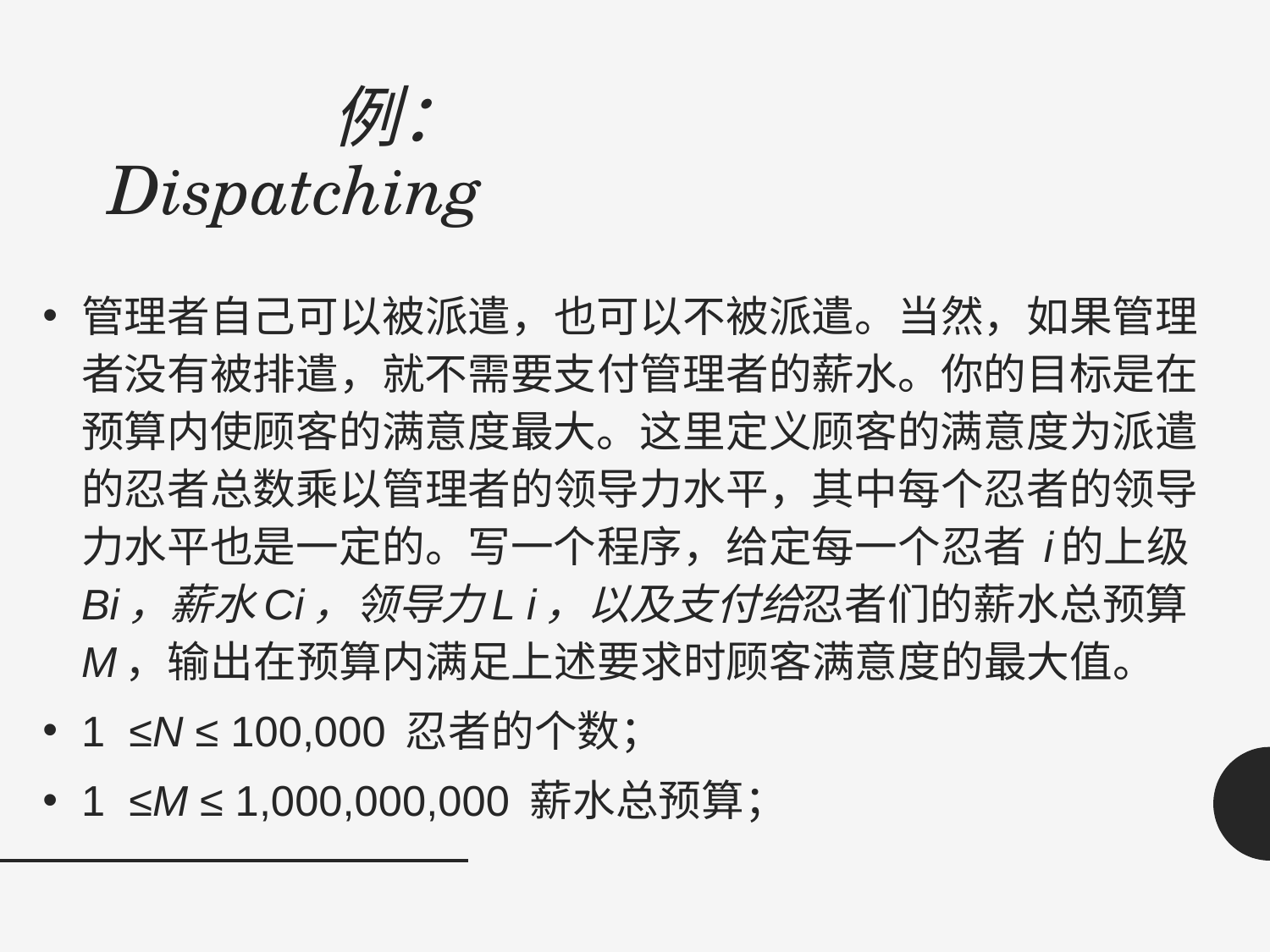

# 例：Dispatching
管理者自己可以被派遣，也可以不被派遣。当然，如果管理者没有被排遣，就不需要支付管理者的薪水。你的目标是在预算内使顾客的满意度最大。这里定义顾客的满意度为派遣的忍者总数乘以管理者的领导力水平，其中每个忍者的领导力水平也是一定的。写一个程序，给定每一个忍者 i的上级 Bi，薪水Ci，领导力L i，以及支付给忍者们的薪水总预算 M，输出在预算内满足上述要求时顾客满意度的最大值。
1  ≤N ≤ 100,000 忍者的个数；
1  ≤M ≤ 1,000,000,000 薪水总预算；